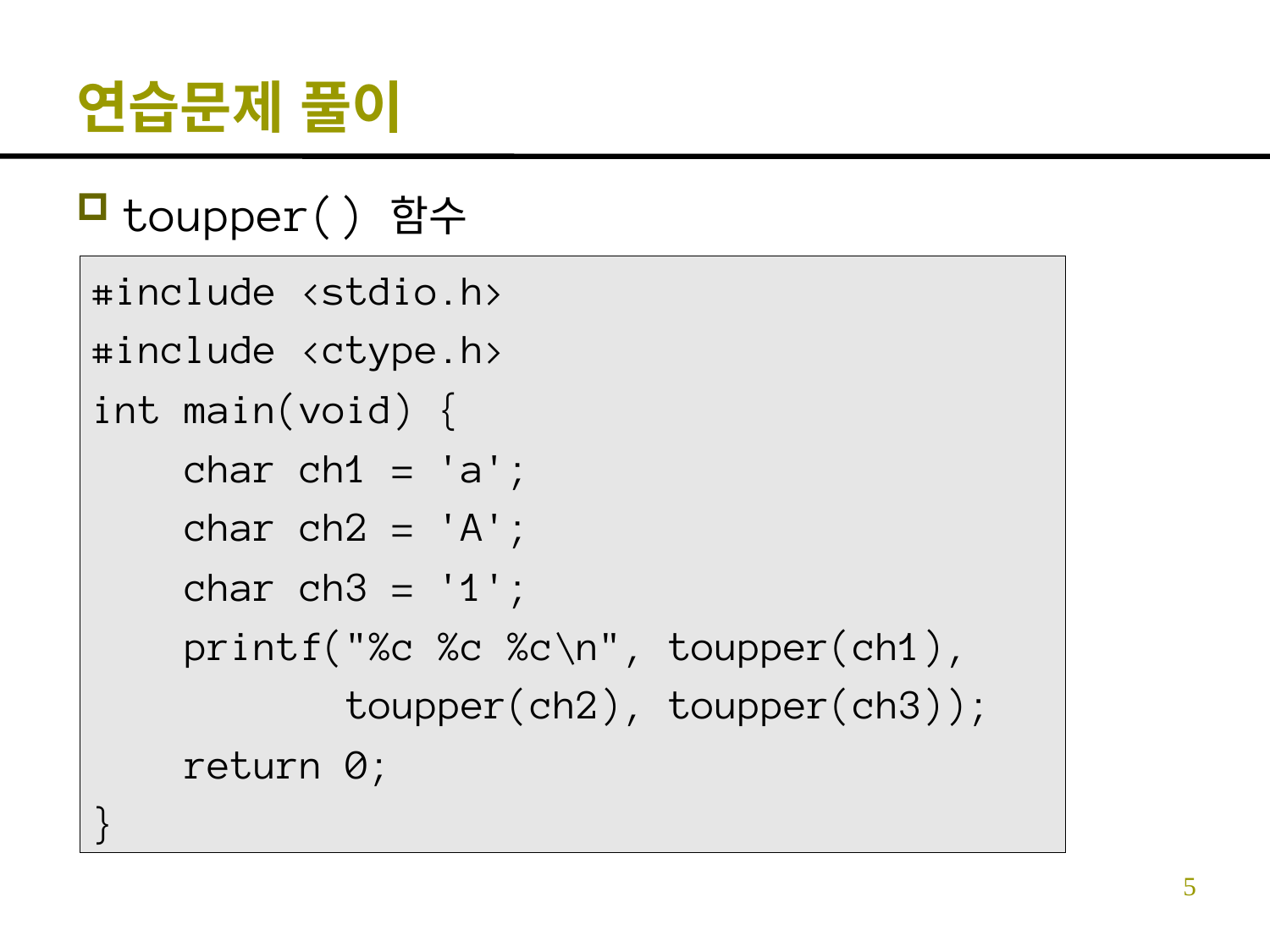

# 연습문제 풀이
toupper() 함수
#include <stdio.h>
#include <ctype.h>
int main(void) {
    char ch1 = 'a';
    char ch2 = 'A';
    char ch3 = '1';
    printf("%c %c %c\n", toupper(ch1),
           toupper(ch2), toupper(ch3));
    return 0;
}